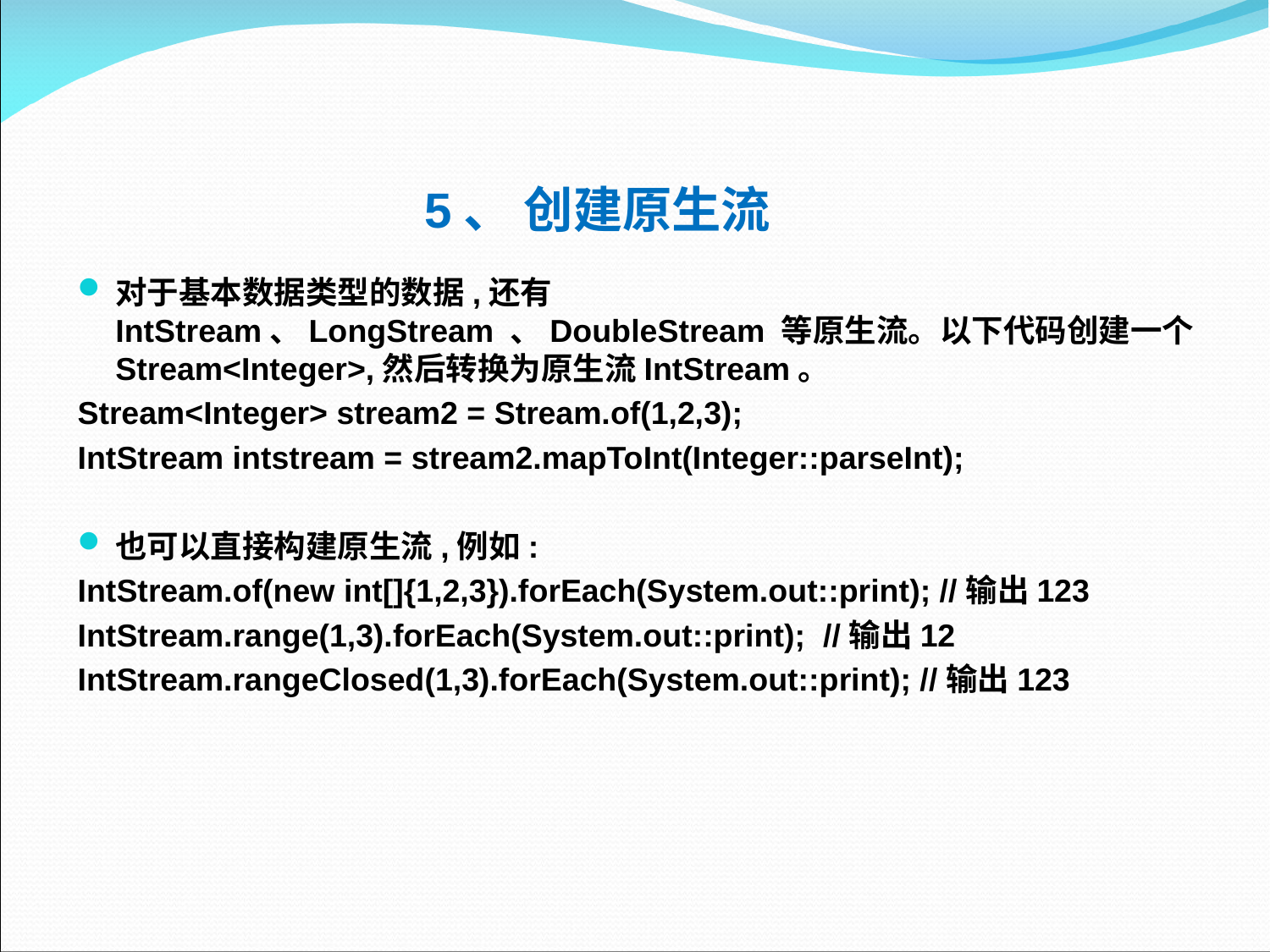

# 5、 创建原生流
对于基本数据类型的数据,还有IntStream、LongStream 、DoubleStream 等原生流。以下代码创建一个Stream<Integer>,然后转换为原生流IntStream。
Stream<Integer> stream2 = Stream.of(1,2,3);
IntStream intstream = stream2.mapToInt(Integer::parseInt);

也可以直接构建原生流,例如:
IntStream.of(new int[]{1,2,3}).forEach(System.out::print); //输出123
IntStream.range(1,3).forEach(System.out::print);  //输出12
IntStream.rangeClosed(1,3).forEach(System.out::print); //输出123